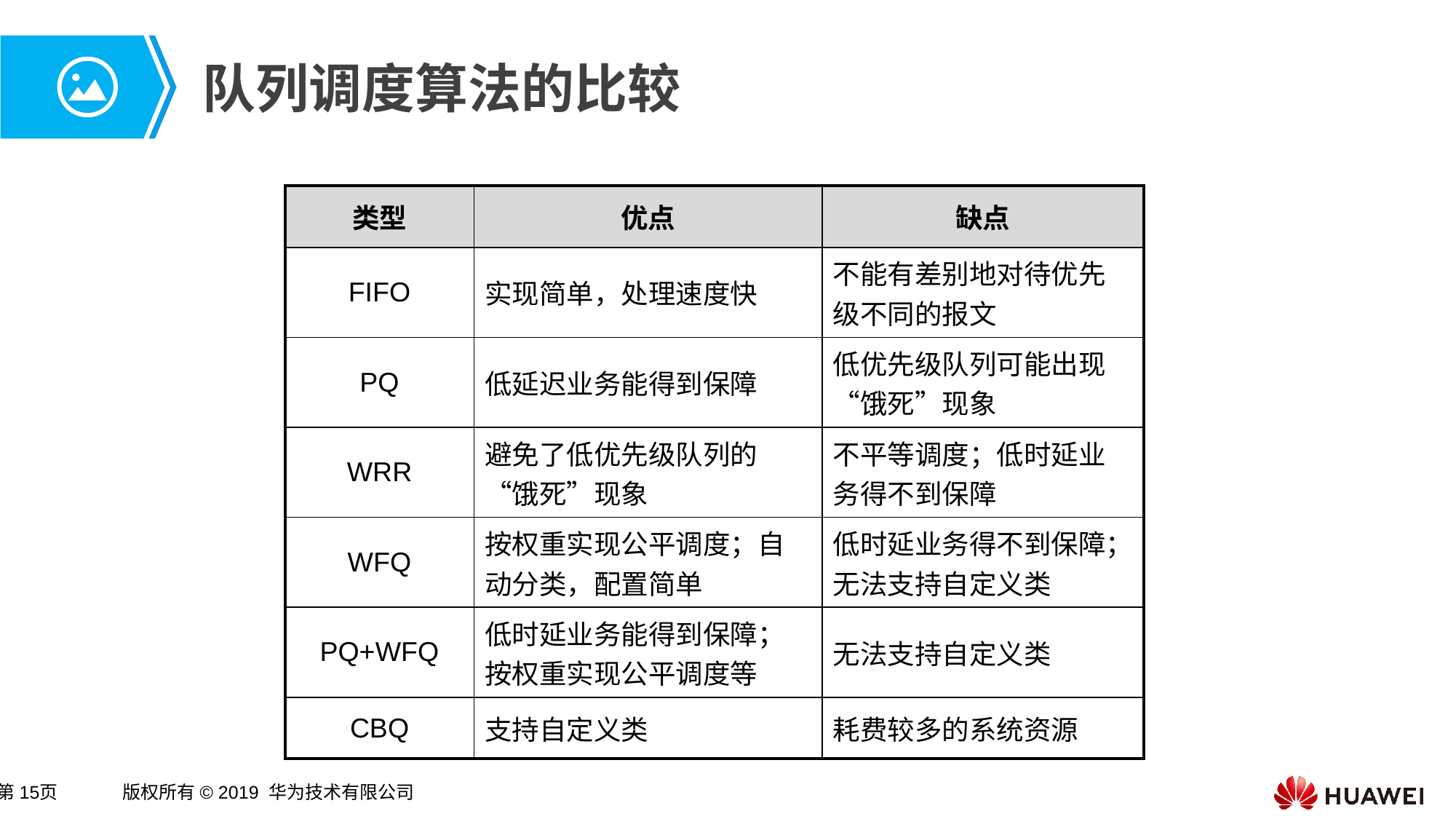

# 队列调度算法的比较
| 类型 | 优点 | 缺点 |
| --- | --- | --- |
| FIFO | 实现简单，处理速度快 | 不能有差别地对待优先级不同的报文 |
| PQ | 低延迟业务能得到保障 | 低优先级队列可能出现“饿死”现象 |
| WRR | 避免了低优先级队列的“饿死”现象 | 不平等调度；低时延业务得不到保障 |
| WFQ | 按权重实现公平调度；自动分类，配置简单 | 低时延业务得不到保障；无法支持自定义类 |
| PQ+WFQ | 低时延业务能得到保障；按权重实现公平调度等 | 无法支持自定义类 |
| CBQ | 支持自定义类 | 耗费较多的系统资源 |